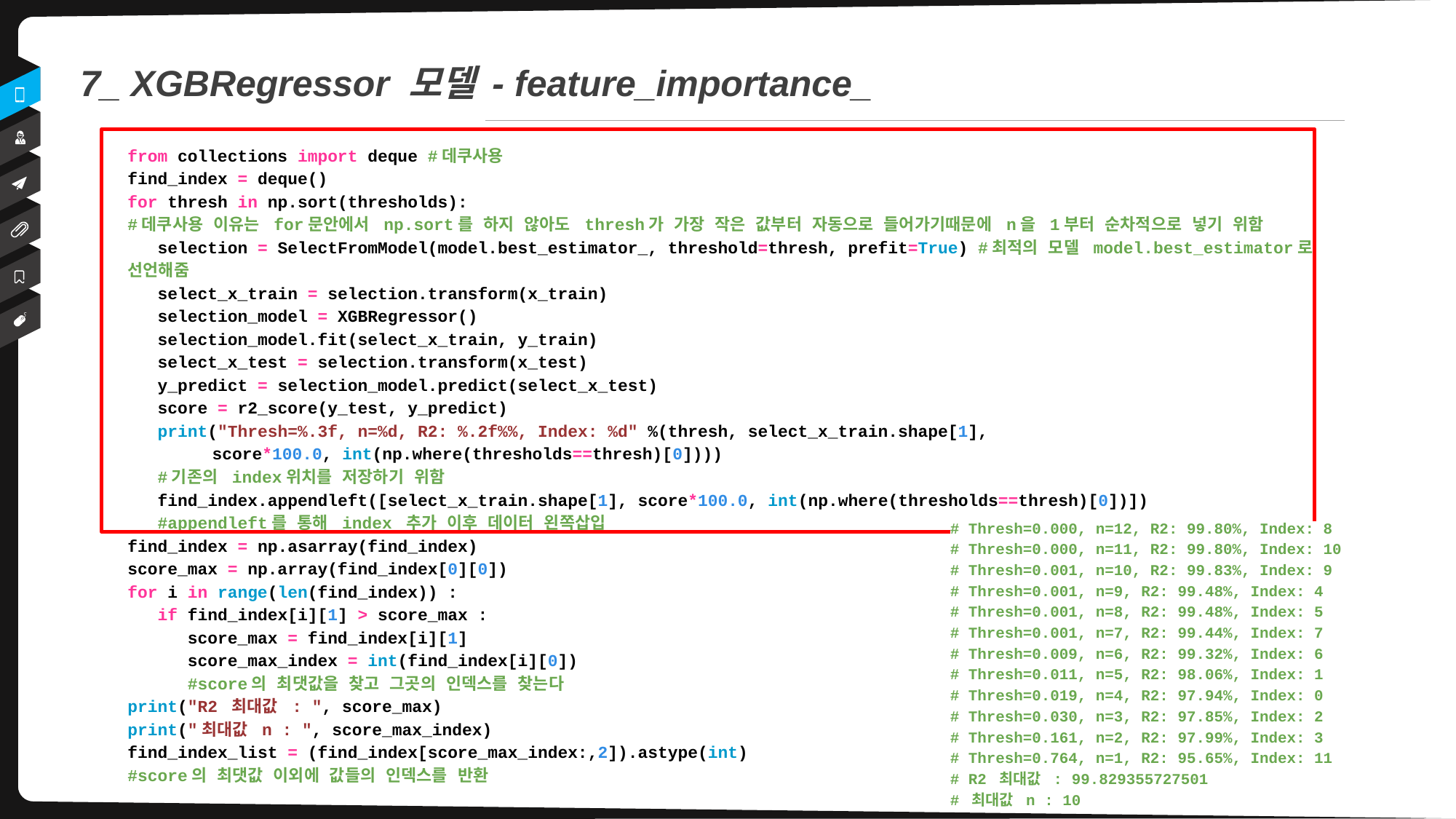

7_ XGBRegressor 모델 - feature_importance_

from collections import deque #데쿠사용
find_index = deque()
for thresh in np.sort(thresholds):
#데쿠사용 이유는 for문안에서 np.sort를 하지 않아도 thresh가 가장 작은 값부터 자동으로 들어가기때문에 n을 1부터 순차적으로 넣기 위함
   selection = SelectFromModel(model.best_estimator_, threshold=thresh, prefit=True) #최적의 모델 model.best_estimator로 선언해줌
   select_x_train = selection.transform(x_train)
   selection_model = XGBRegressor()
   selection_model.fit(select_x_train, y_train)
   select_x_test = selection.transform(x_test)
   y_predict = selection_model.predict(select_x_test)
   score = r2_score(y_test, y_predict)
   print("Thresh=%.3f, n=%d, R2: %.2f%%, Index: %d" %(thresh, select_x_train.shape[1],
   score*100.0, int(np.where(thresholds==thresh)[0])))
   #기존의 index위치를 저장하기 위함
   find_index.appendleft([select_x_train.shape[1], score*100.0, int(np.where(thresholds==thresh)[0])])
   #appendleft를 통해 index 추가 이후 데이터 왼쪽삽입
find_index = np.asarray(find_index)
score_max = np.array(find_index[0][0])
for i in range(len(find_index)) :
   if find_index[i][1] > score_max :
      score_max = find_index[i][1]
      score_max_index = int(find_index[i][0])
      #score의 최댓값을 찾고 그곳의 인덱스를 찾는다
print("R2 최대값 : ", score_max)
print("최대값 n : ", score_max_index)
find_index_list = (find_index[score_max_index:,2]).astype(int)
#score의 최댓값 이외에 값들의 인덱스를 반환

# Thresh=0.000, n=12, R2: 99.80%, Index: 8
# Thresh=0.000, n=11, R2: 99.80%, Index: 10
# Thresh=0.001, n=10, R2: 99.83%, Index: 9
# Thresh=0.001, n=9, R2: 99.48%, Index: 4
# Thresh=0.001, n=8, R2: 99.48%, Index: 5
# Thresh=0.001, n=7, R2: 99.44%, Index: 7
# Thresh=0.009, n=6, R2: 99.32%, Index: 6
# Thresh=0.011, n=5, R2: 98.06%, Index: 1
# Thresh=0.019, n=4, R2: 97.94%, Index: 0
# Thresh=0.030, n=3, R2: 97.85%, Index: 2
# Thresh=0.161, n=2, R2: 97.99%, Index: 3
# Thresh=0.764, n=1, R2: 95.65%, Index: 11
# R2 최대값 : 99.829355727501
# 최대값 n : 10